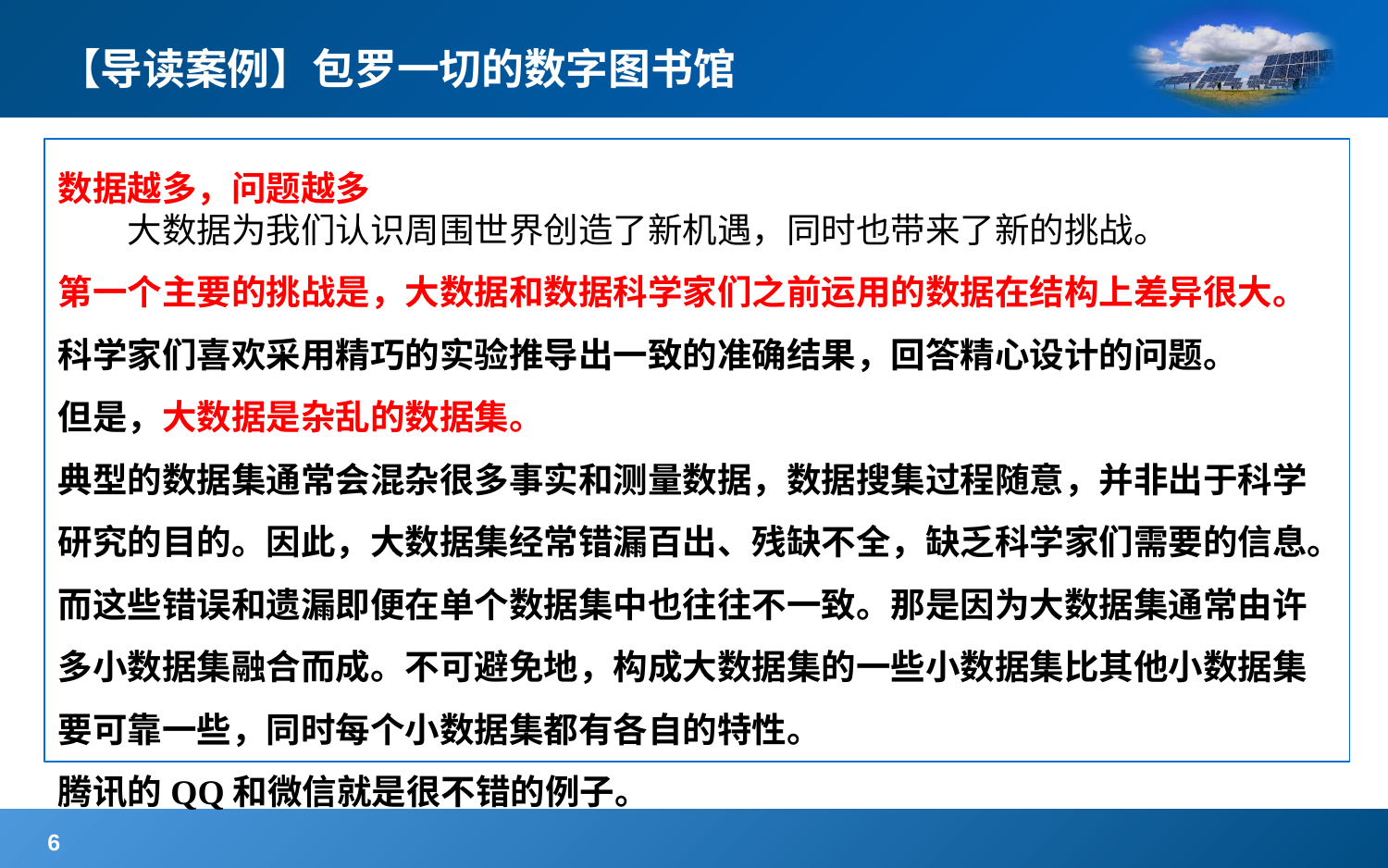

# 【导读案例】包罗一切的数字图书馆
数据越多，问题越多
大数据为我们认识周围世界创造了新机遇，同时也带来了新的挑战。
第一个主要的挑战是，大数据和数据科学家们之前运用的数据在结构上差异很大。科学家们喜欢采用精巧的实验推导出一致的准确结果，回答精心设计的问题。
但是，大数据是杂乱的数据集。
典型的数据集通常会混杂很多事实和测量数据，数据搜集过程随意，并非出于科学研究的目的。因此，大数据集经常错漏百出、残缺不全，缺乏科学家们需要的信息。而这些错误和遗漏即便在单个数据集中也往往不一致。那是因为大数据集通常由许多小数据集融合而成。不可避免地，构成大数据集的一些小数据集比其他小数据集要可靠一些，同时每个小数据集都有各自的特性。
腾讯的QQ和微信就是很不错的例子。